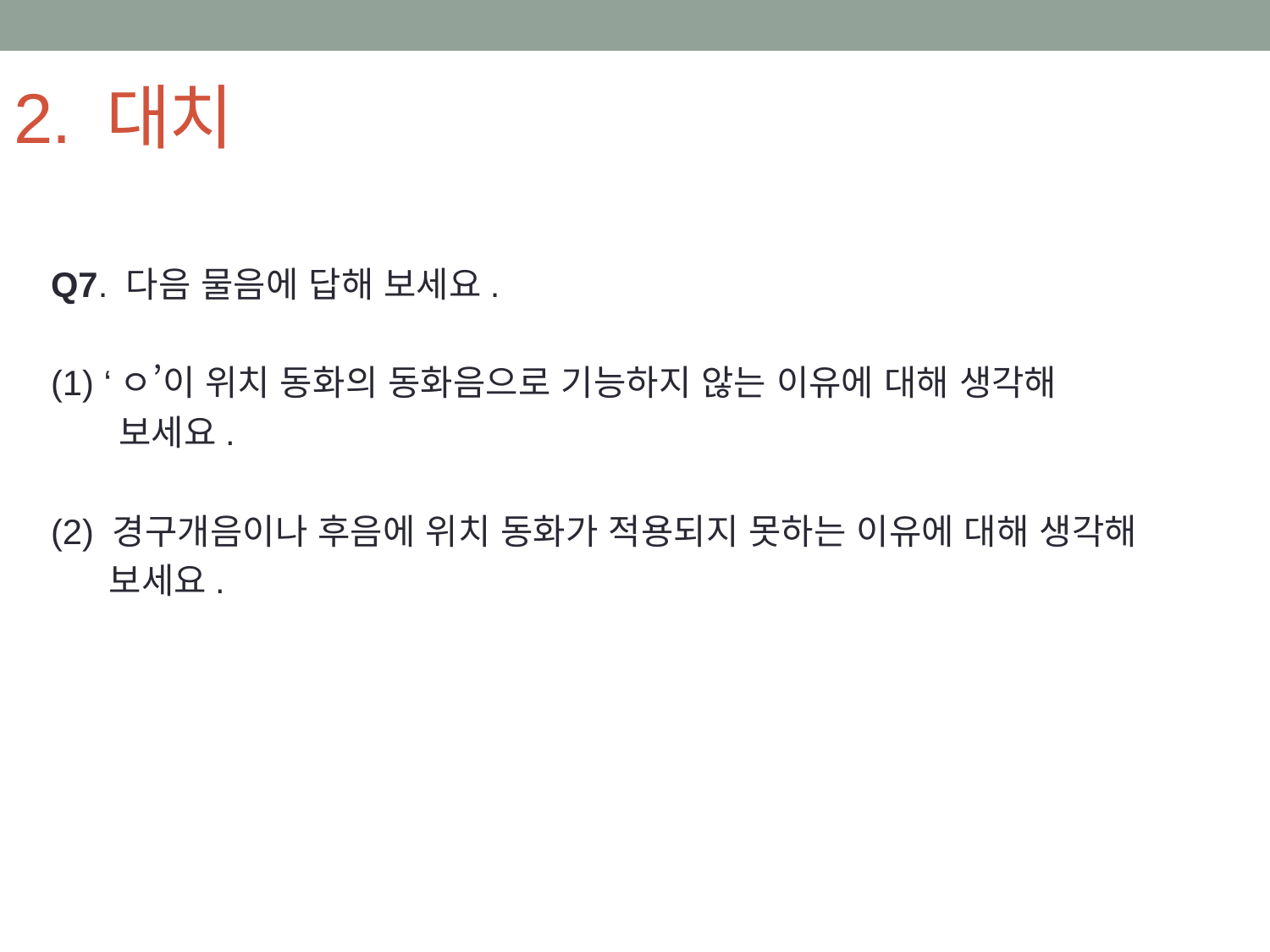

# 2. 대치

Q7. 다음 물음에 답해 보세요.

(1) ‘ㅇ’이 위치 동화의 동화음으로 기능하지 않는 이유에 대해 생각해
      보세요.

(2) 경구개음이나 후음에 위치 동화가 적용되지 못하는 이유에 대해 생각해
     보세요.